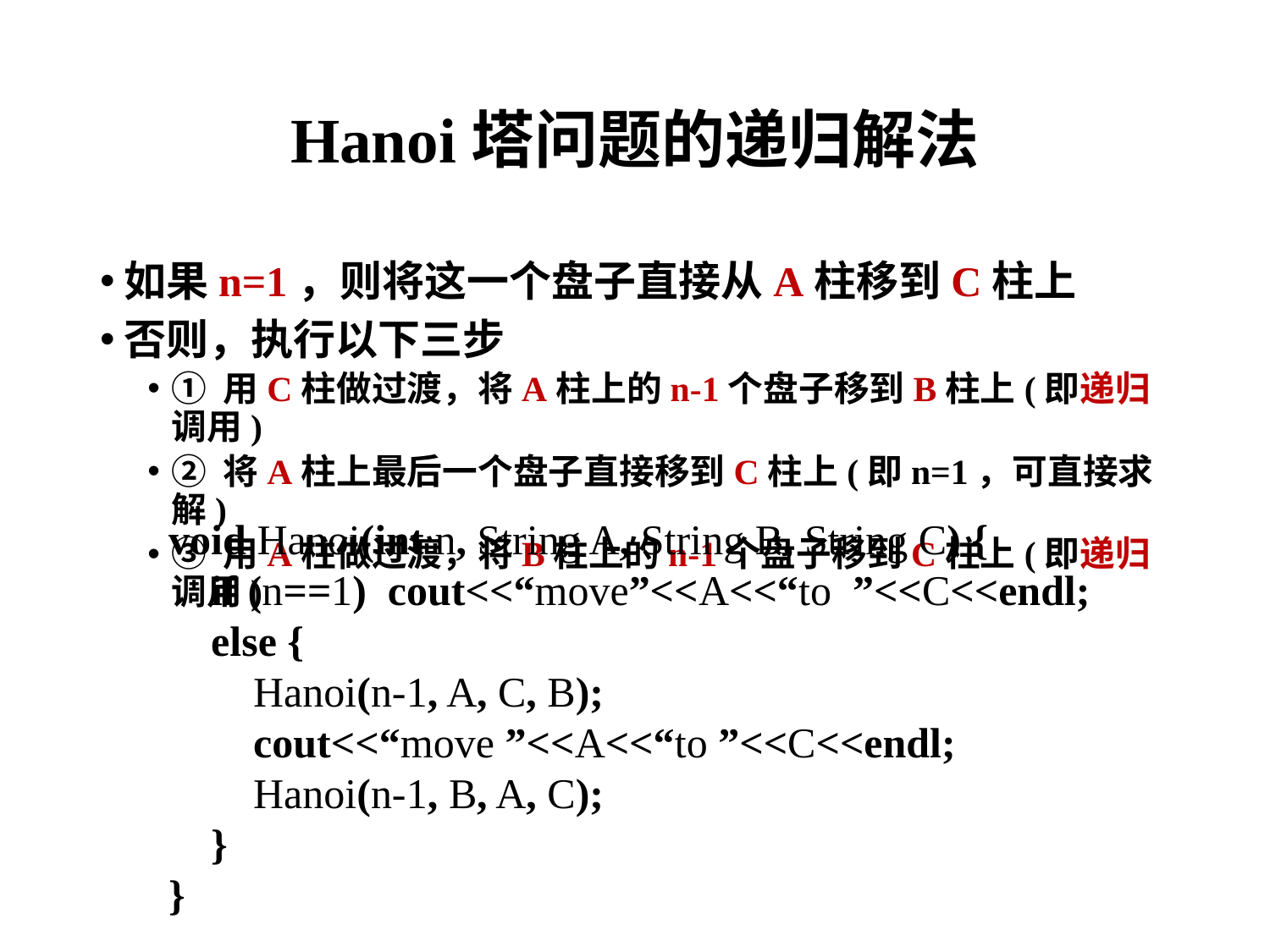

# Hanoi塔问题的递归解法
如果n=1，则将这一个盘子直接从A柱移到C柱上
否则，执行以下三步
① 用C柱做过渡，将A柱上的n-1个盘子移到B柱上(即递归调用)
② 将A柱上最后一个盘子直接移到C柱上(即n=1，可直接求解)
③ 用A柱做过渡，将B柱上的n-1个盘子移到C柱上(即递归调用)
void Hanoi(int n, String A, String B, String C) {
    if (n==1)  cout<<“move”<<A<<“to  ”<<C<<endl;
    else {
        Hanoi(n-1, A, C, B);
        cout<<“move ”<<A<<“to ”<<C<<endl;
        Hanoi(n-1, B, A, C);
    }
}